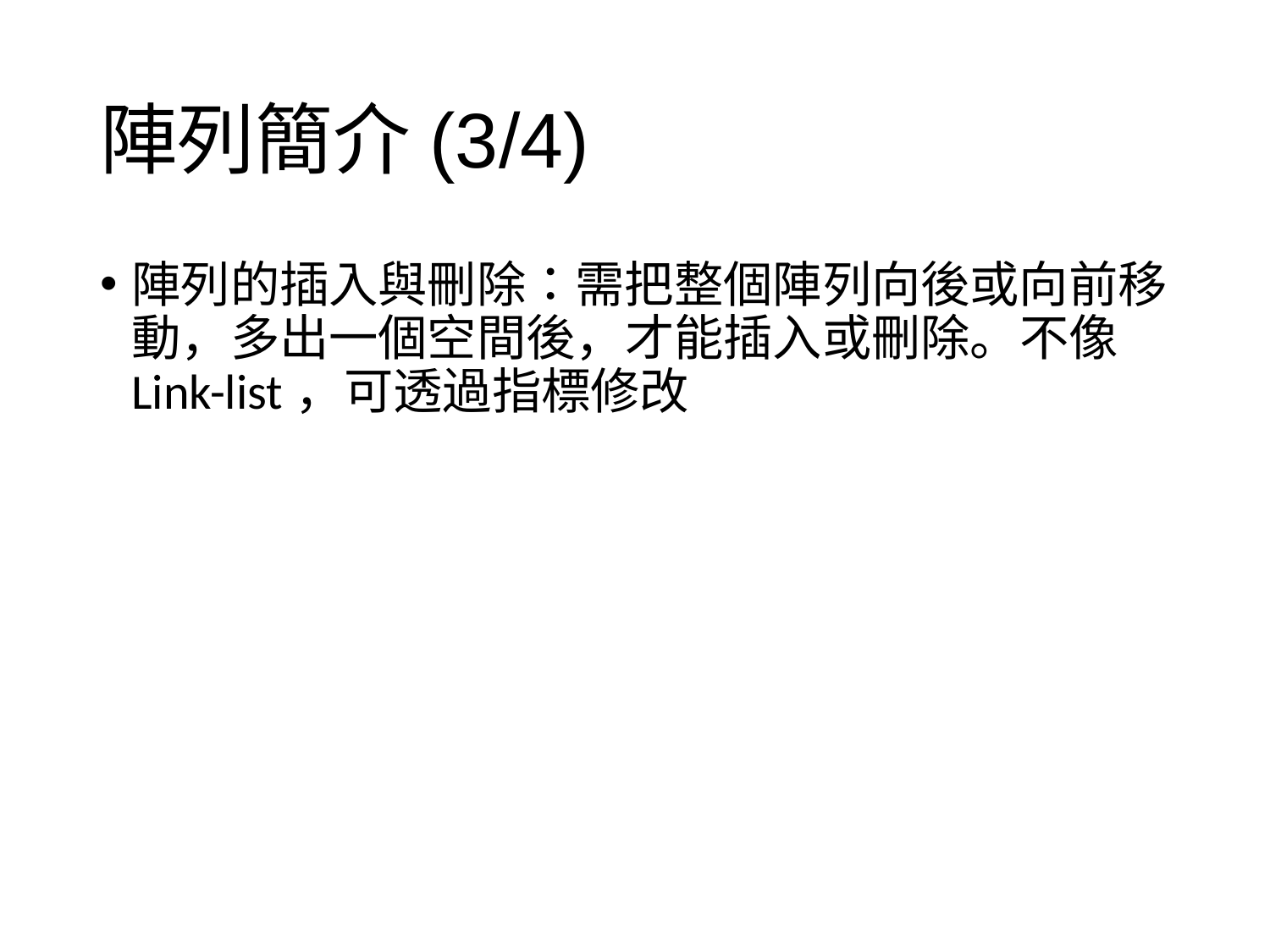

# 陣列簡介(3/4)
陣列的插入與刪除：需把整個陣列向後或向前移動，多出一個空間後，才能插入或刪除。不像Link-list，可透過指標修改